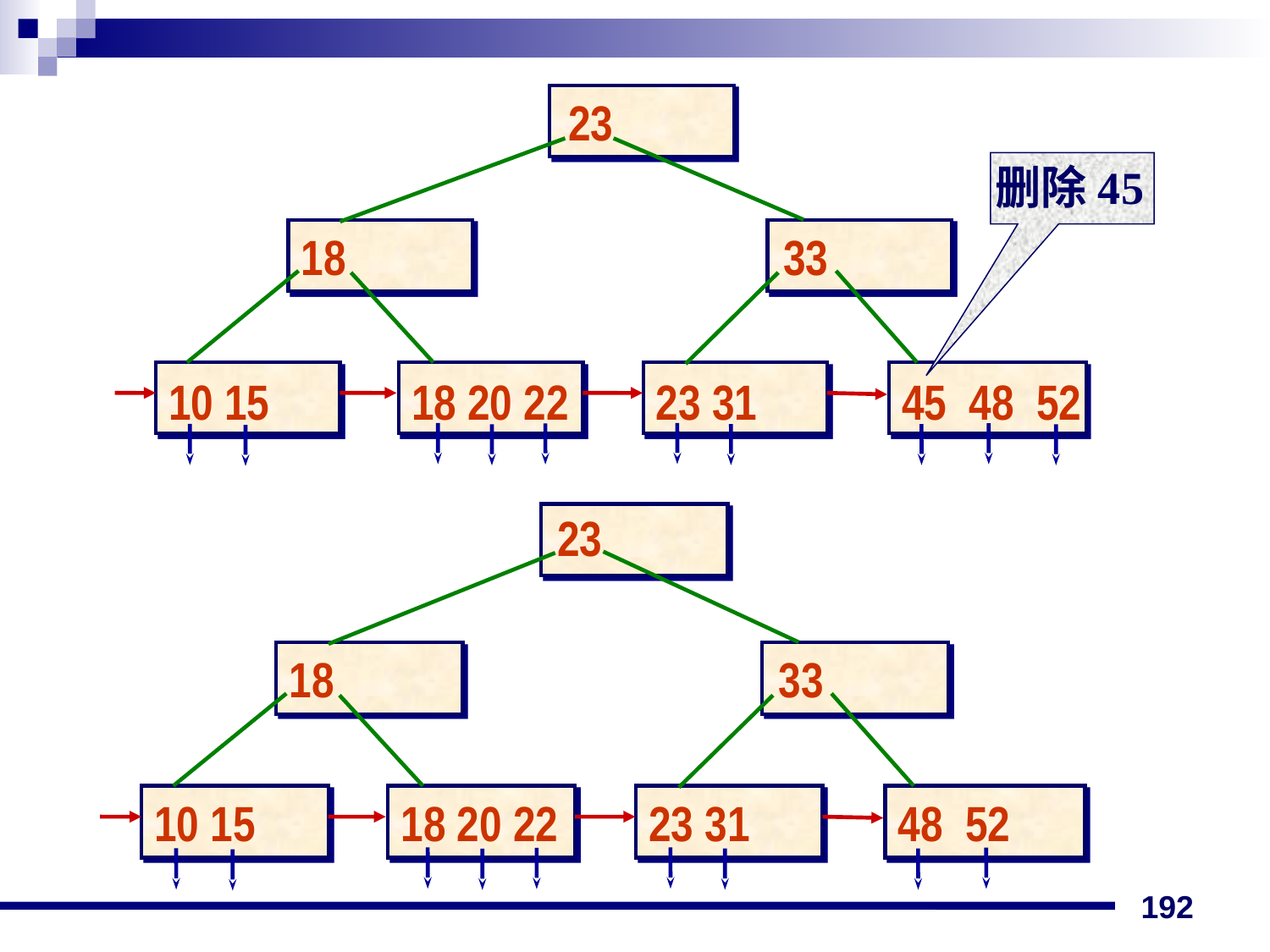

23

18

33

10 15
18 20 22
23 31
45  48  52

删除45

23

18

33

10 15
18 20 22
23 31
48  52

192